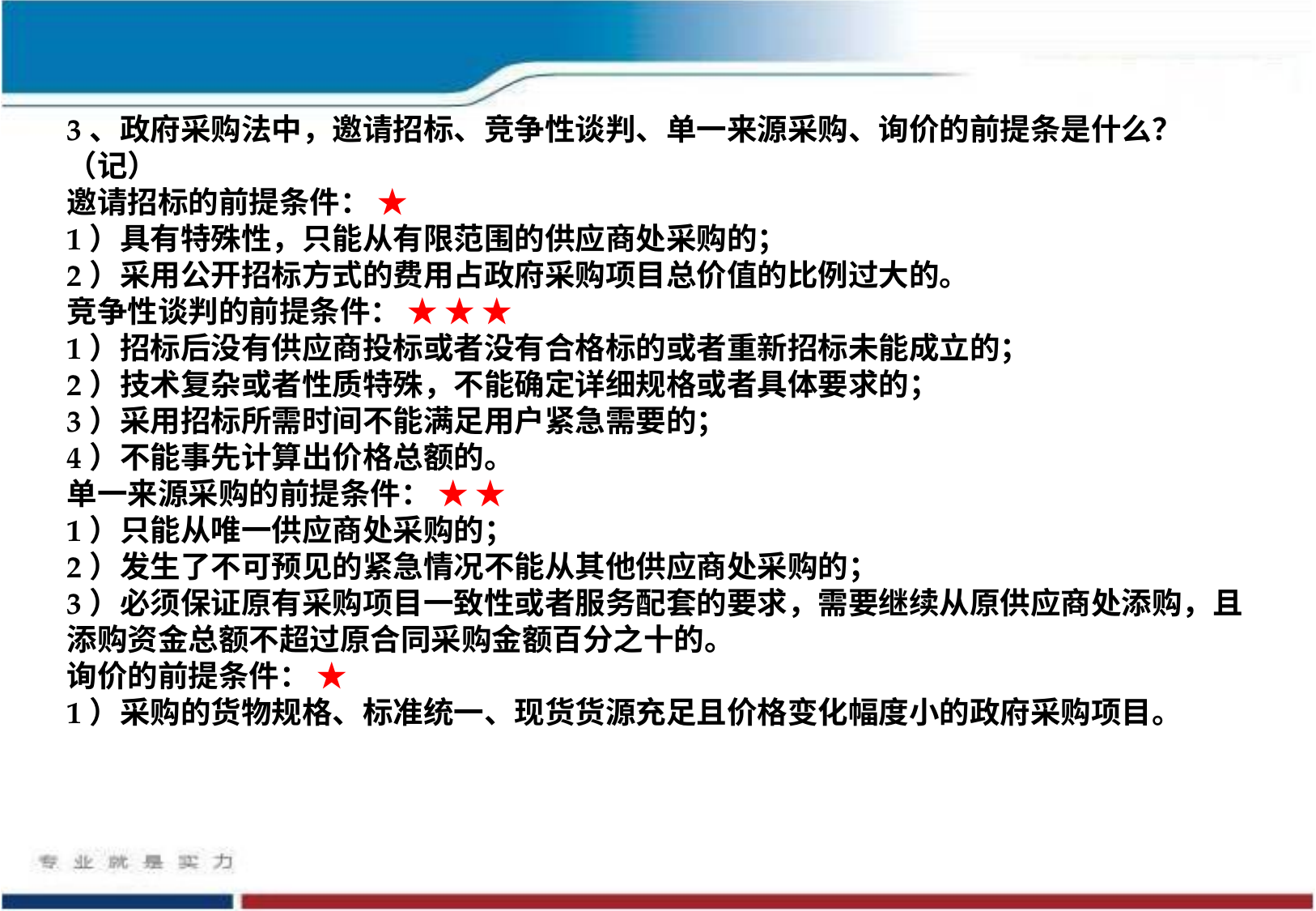

3、政府采购法中，邀请招标、竞争性谈判、单一来源采购、询价的前提条是什么？（记）
邀请招标的前提条件： ★
1）具有特殊性，只能从有限范围的供应商处采购的；
2）采用公开招标方式的费用占政府采购项目总价值的比例过大的。
竞争性谈判的前提条件： ★ ★ ★
1）招标后没有供应商投标或者没有合格标的或者重新招标未能成立的；
2）技术复杂或者性质特殊，不能确定详细规格或者具体要求的；
3）采用招标所需时间不能满足用户紧急需要的；
4）不能事先计算出价格总额的。
单一来源采购的前提条件： ★ ★
1）只能从唯一供应商处采购的；
2）发生了不可预见的紧急情况不能从其他供应商处采购的；
3）必须保证原有采购项目一致性或者服务配套的要求，需要继续从原供应商处添购，且添购资金总额不超过原合同采购金额百分之十的。
询价的前提条件： ★
1）采购的货物规格、标准统一、现货货源充足且价格变化幅度小的政府采购项目。